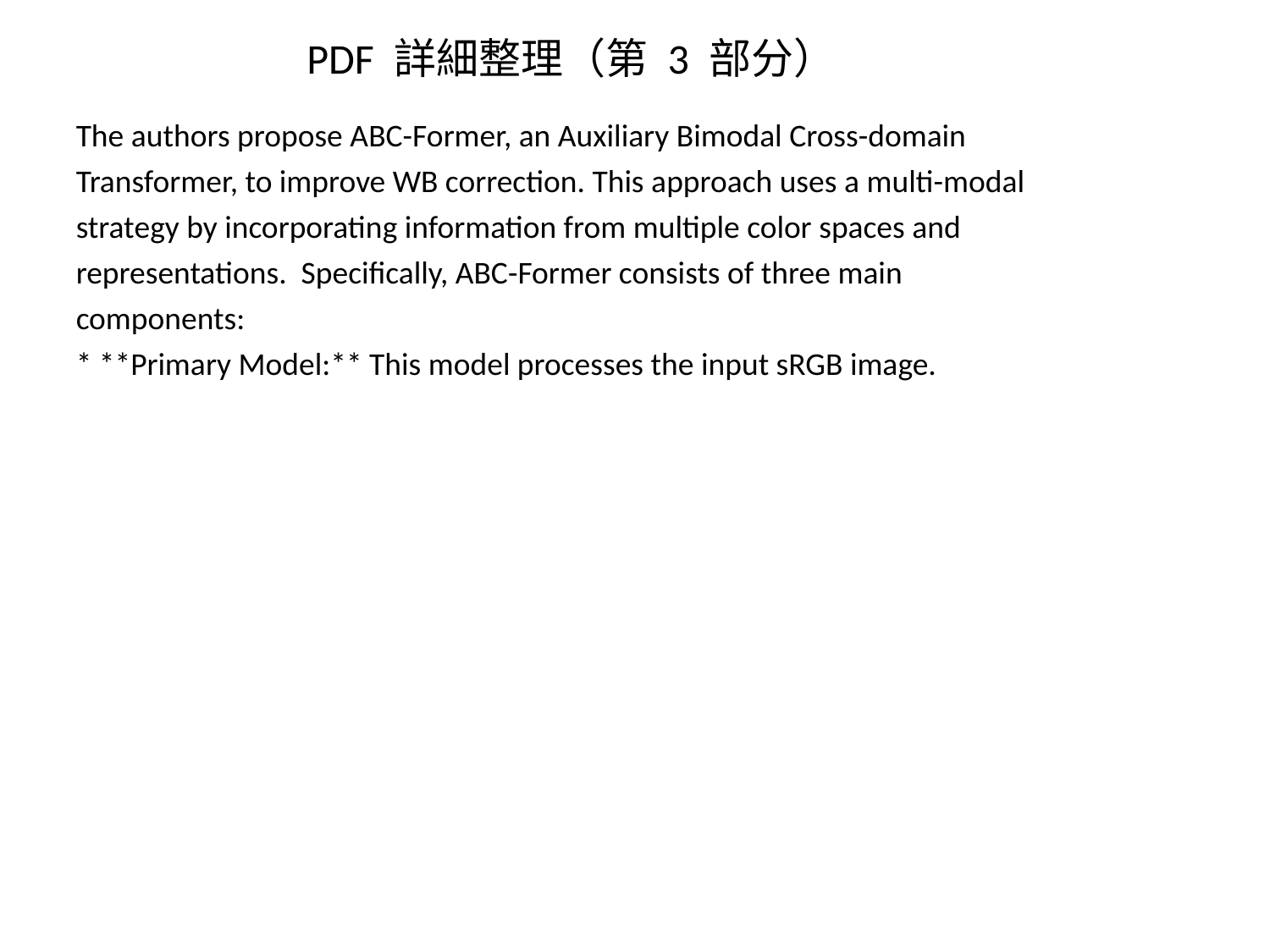

PDF 詳細整理（第 3 部分）

The authors propose ABC-Former, an Auxiliary Bimodal Cross-domain Transformer, to improve WB correction. This approach uses a multi-modal strategy by incorporating information from multiple color spaces and representations.  Specifically, ABC-Former consists of three main components:
* **Primary Model:** This model processes the input sRGB image.